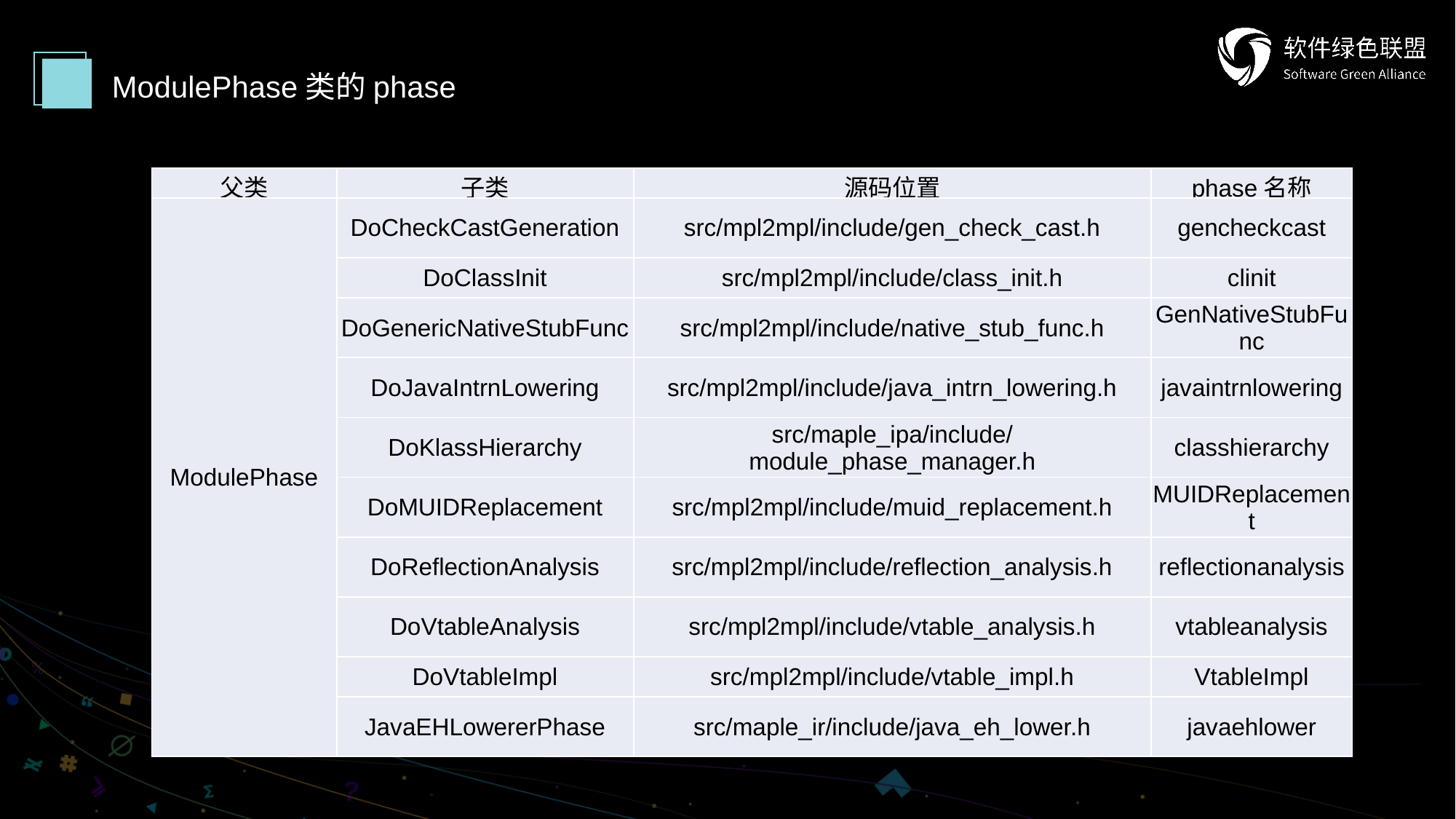

ModulePhase类的phase
| 父类 | 子类 | 源码位置 | phase名称 |
| --- | --- | --- | --- |
| ModulePhase | DoCheckCastGeneration | src/mpl2mpl/include/gen\_check\_cast.h | gencheckcast |
|  | DoClassInit | src/mpl2mpl/include/class\_init.h | clinit |
|  | DoGenericNativeStubFunc | src/mpl2mpl/include/native\_stub\_func.h | GenNativeStubFunc |
|  | DoJavaIntrnLowering | src/mpl2mpl/include/java\_intrn\_lowering.h | javaintrnlowering |
|  | DoKlassHierarchy | src/maple\_ipa/include/module\_phase\_manager.h | classhierarchy |
|  | DoMUIDReplacement | src/mpl2mpl/include/muid\_replacement.h | MUIDReplacement |
|  | DoReflectionAnalysis | src/mpl2mpl/include/reflection\_analysis.h | reflectionanalysis |
|  | DoVtableAnalysis | src/mpl2mpl/include/vtable\_analysis.h | vtableanalysis |
|  | DoVtableImpl | src/mpl2mpl/include/vtable\_impl.h | VtableImpl |
|  | JavaEHLowererPhase | src/maple\_ir/include/java\_eh\_lower.h | javaehlower |